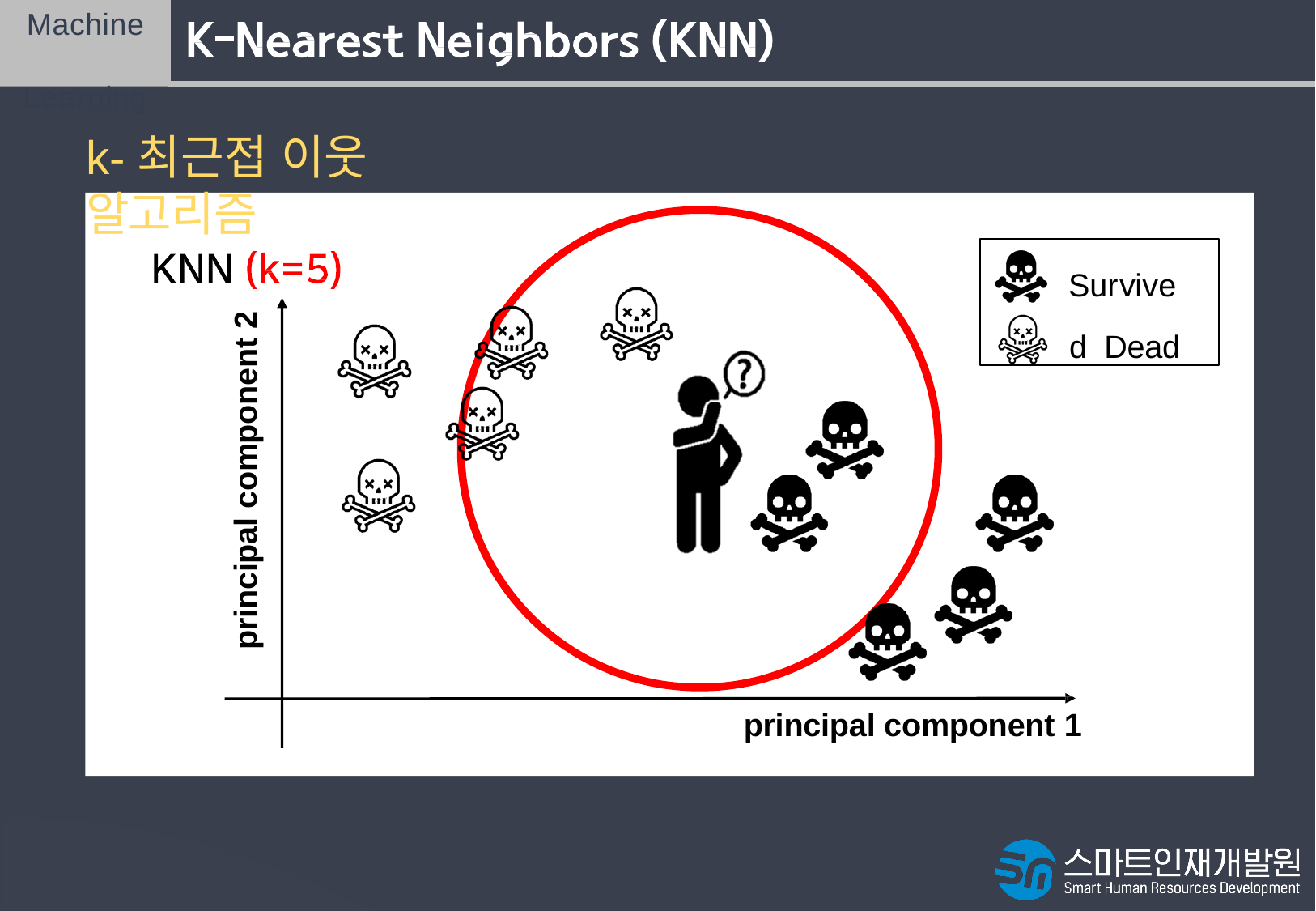

Machine  Learning

# k-최근접 이웃 알고리즘

Survived  Dead

principal component 2

principal component 1